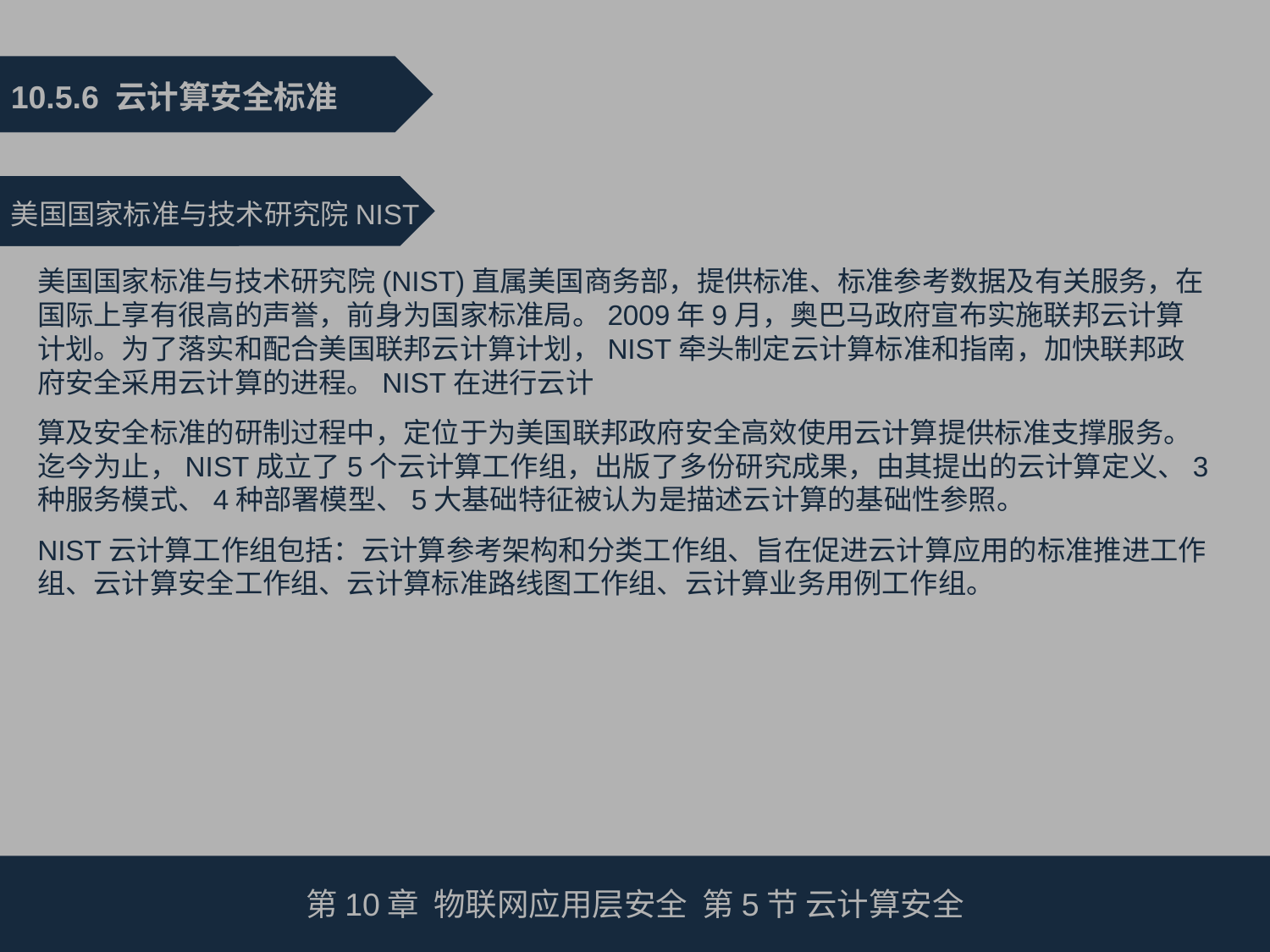

10.5.6 云计算安全标准

美国国家标准与技术研究院NIST
美国国家标准与技术研究院(NIST)直属美国商务部，提供标准、标准参考数据及有关服务，在国际上享有很高的声誉，前身为国家标准局。2009年9月，奥巴马政府宣布实施联邦云计算计划。为了落实和配合美国联邦云计算计划，NIST牵头制定云计算标准和指南，加快联邦政府安全采用云计算的进程。NIST在进行云计
算及安全标准的研制过程中，定位于为美国联邦政府安全高效使用云计算提供标准支撑服务。迄今为止，NIST成立了5个云计算工作组，出版了多份研究成果，由其提出的云计算定义、3种服务模式、4种部署模型、5大基础特征被认为是描述云计算的基础性参照。
NIST云计算工作组包括：云计算参考架构和分类工作组、旨在促进云计算应用的标准推进工作组、云计算安全工作组、云计算标准路线图工作组、云计算业务用例工作组。